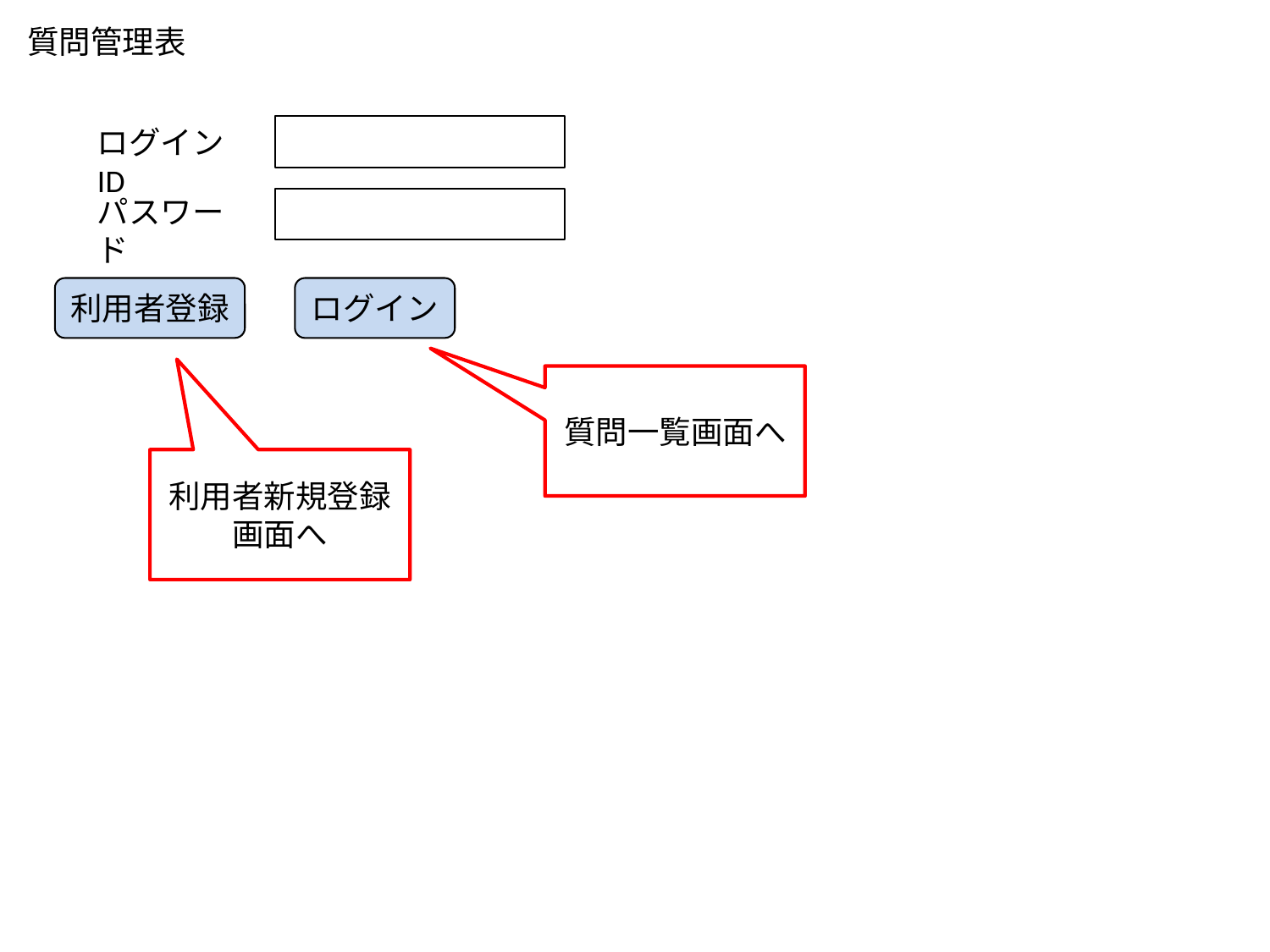

質問管理表
ログインID

パスワード

利用者登録
ログイン
質問一覧画面へ
利用者新規登録画面へ